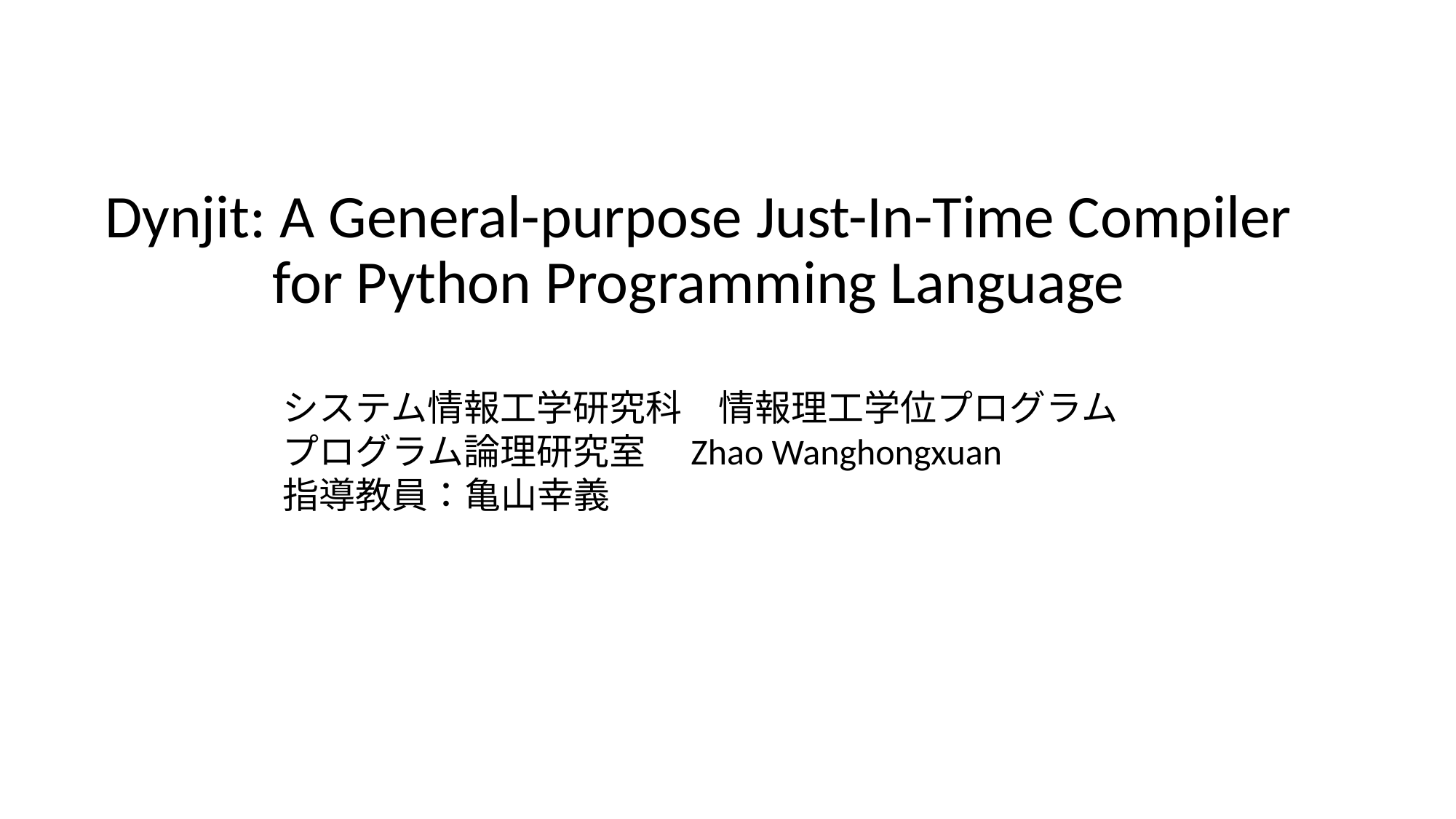

Dynjit: A General-purpose Just-In-Time Compiler for Python Programming Language
システム情報工学研究科　情報理工学位プログラム
プログラム論理研究室　Zhao Wanghongxuan
指導教員：亀山幸義